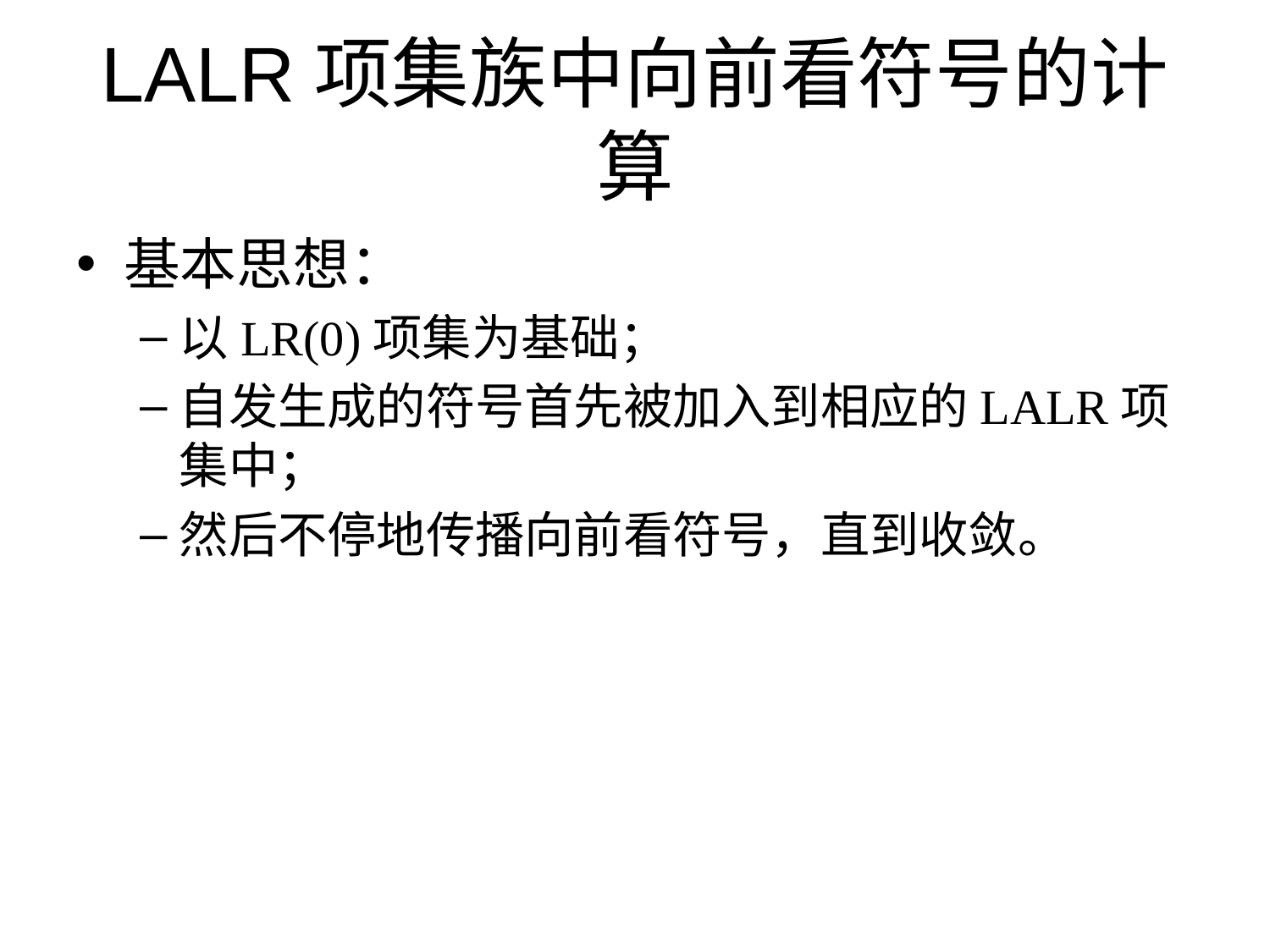

# LALR项集族中向前看符号的计算
基本思想：
以LR(0)项集为基础；
自发生成的符号首先被加入到相应的LALR项集中；
然后不停地传播向前看符号，直到收敛。